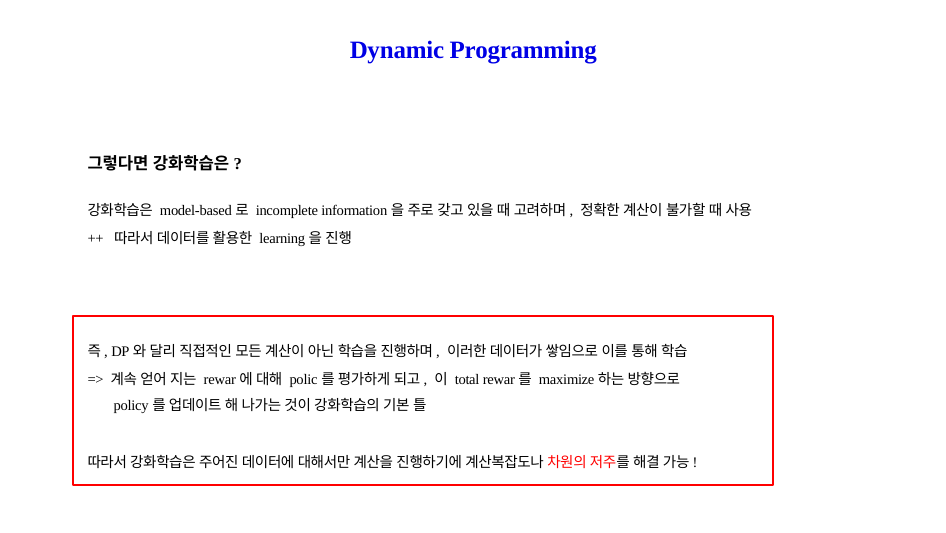

# Dynamic Programming
그렇다면 강화학습은?

강화학습은 model-based로 incomplete information을 주로 갖고 있을 때 고려하며, 정확한 계산이 불가할 때 사용
++  따라서 데이터를 활용한 learning을 진행

즉, DP와 달리 직접적인 모든 계산이 아닌 학습을 진행하며, 이러한 데이터가 쌓임으로 이를 통해 학습
=> 계속 얻어 지는 rewar에 대해 polic를 평가하게 되고, 이 total rewar를 maximize하는 방향으로
      policy를 업데이트 해 나가는 것이 강화학습의 기본 틀

따라서 강화학습은 주어진 데이터에 대해서만 계산을 진행하기에 계산복잡도나 차원의 저주를 해결 가능!